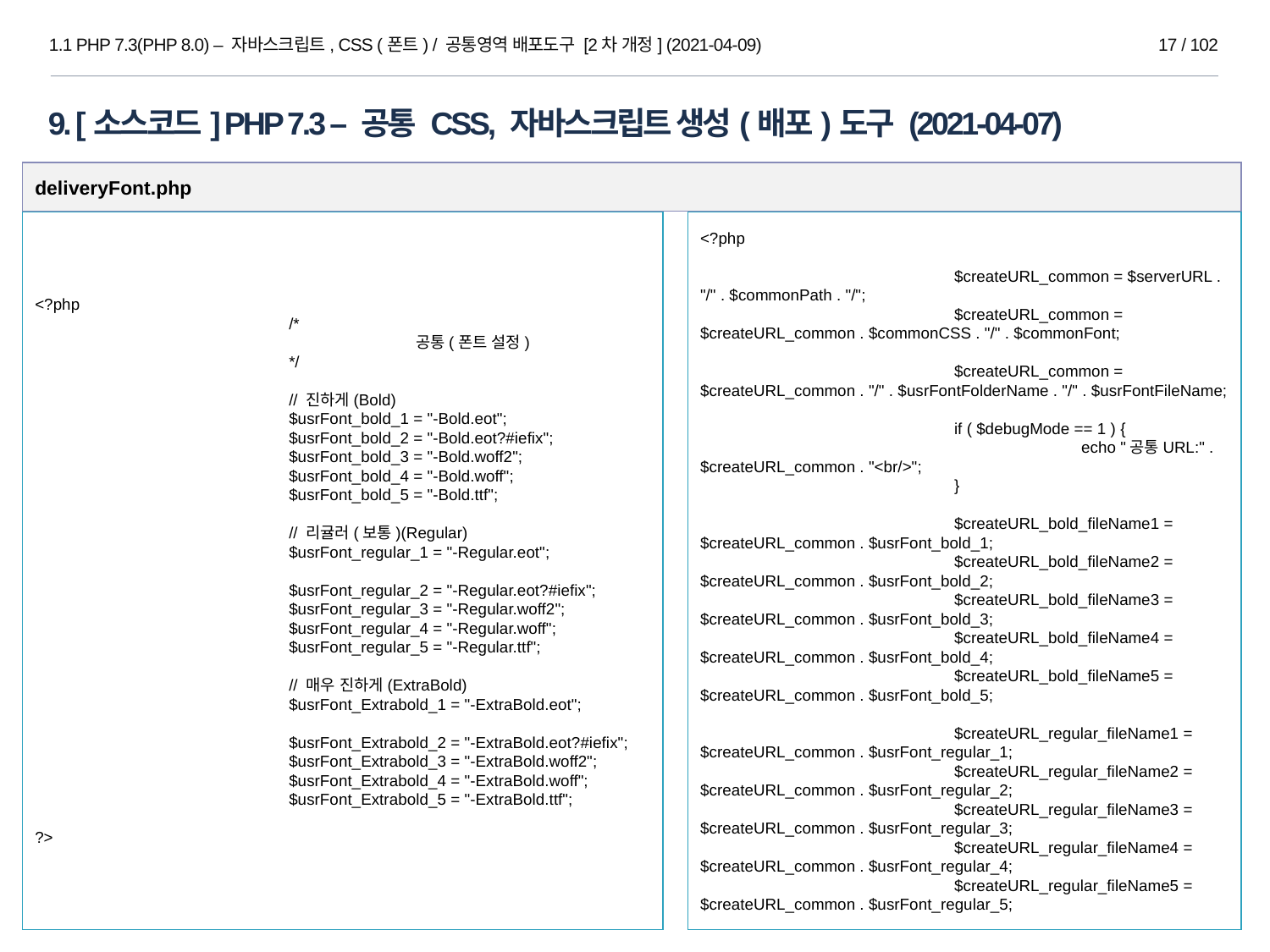

1.1 PHP 7.3(PHP 8.0) – 자바스크립트, CSS (폰트) / 공통영역 배포도구 [2차 개정] (2021-04-09)
17 / 102

9. [소스코드] PHP 7.3 – 공통 CSS, 자바스크립트 생성(배포)도구 (2021-04-07)
deliveryFont.php
<?php
		/*
			공통(폰트 설정)
		*/

		// 진하게(Bold)
		$usrFont_bold_1 = "-Bold.eot";
		$usrFont_bold_2 = "-Bold.eot?#iefix";
		$usrFont_bold_3 = "-Bold.woff2";
		$usrFont_bold_4 = "-Bold.woff";
		$usrFont_bold_5 = "-Bold.ttf";

		// 리귤러(보통)(Regular)
		$usrFont_regular_1 = "-Regular.eot";
		$usrFont_regular_2 = "-Regular.eot?#iefix";
		$usrFont_regular_3 = "-Regular.woff2";
		$usrFont_regular_4 = "-Regular.woff";
		$usrFont_regular_5 = "-Regular.ttf";

		// 매우 진하게(ExtraBold)
		$usrFont_Extrabold_1 = "-ExtraBold.eot";
		$usrFont_Extrabold_2 = "-ExtraBold.eot?#iefix";
		$usrFont_Extrabold_3 = "-ExtraBold.woff2";
		$usrFont_Extrabold_4 = "-ExtraBold.woff";
		$usrFont_Extrabold_5 = "-ExtraBold.ttf";

?>
<?php

		$createURL_common = $serverURL . "/" . $commonPath . "/";
		$createURL_common = $createURL_common . $commonCSS . "/" . $commonFont;

		$createURL_common = $createURL_common . "/" . $usrFontFolderName . "/" . $usrFontFileName;

		if ( $debugMode == 1 ) {
			echo "공통URL:" . $createURL_common . "<br/>";
		}

		$createURL_bold_fileName1 = $createURL_common . $usrFont_bold_1;
		$createURL_bold_fileName2 = $createURL_common . $usrFont_bold_2;
		$createURL_bold_fileName3 = $createURL_common . $usrFont_bold_3;
		$createURL_bold_fileName4 = $createURL_common . $usrFont_bold_4;
		$createURL_bold_fileName5 = $createURL_common . $usrFont_bold_5;

		$createURL_regular_fileName1 = $createURL_common . $usrFont_regular_1;
		$createURL_regular_fileName2 = $createURL_common . $usrFont_regular_2;
		$createURL_regular_fileName3 = $createURL_common . $usrFont_regular_3;
		$createURL_regular_fileName4 = $createURL_common . $usrFont_regular_4;
		$createURL_regular_fileName5 = $createURL_common . $usrFont_regular_5;